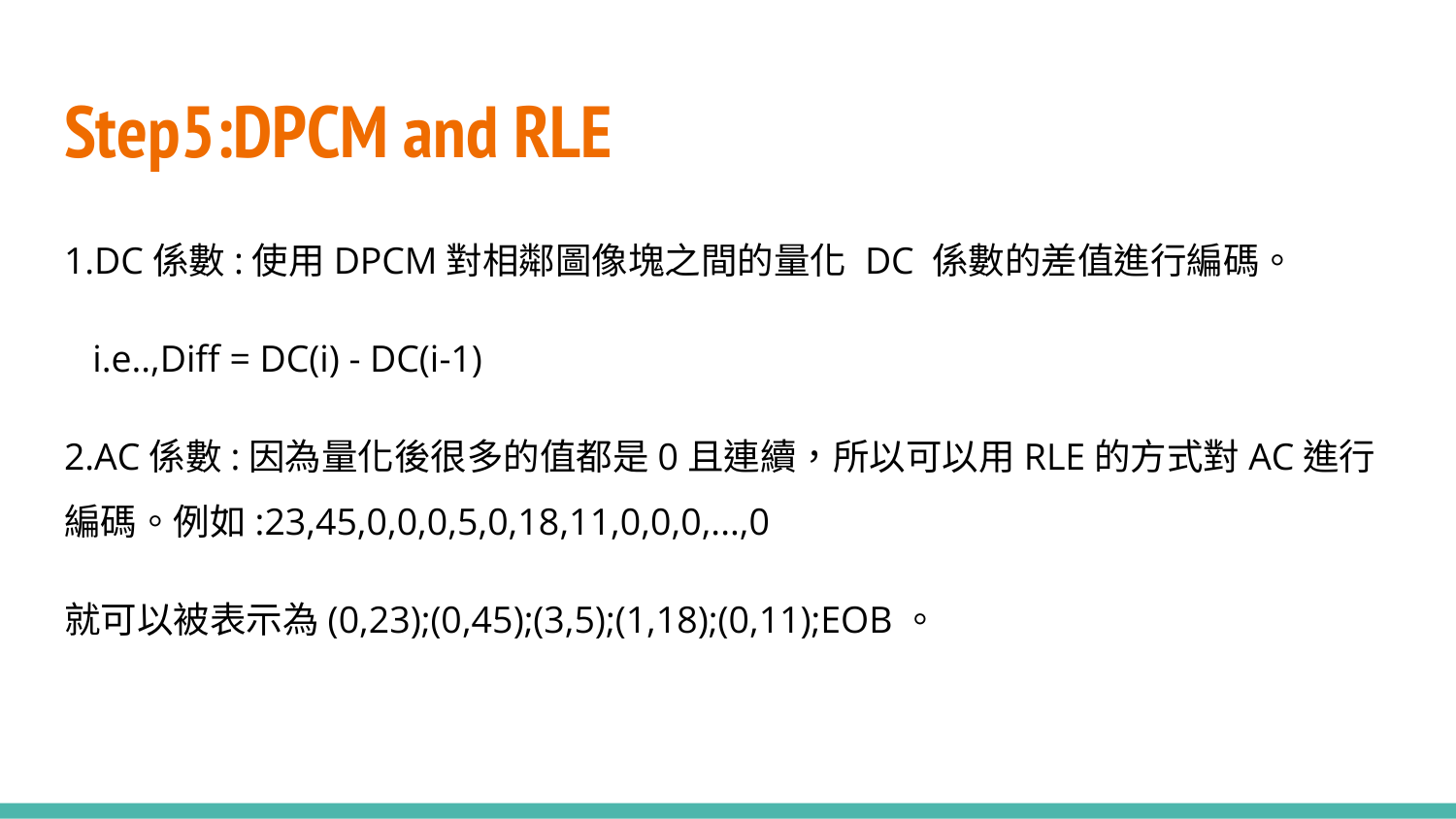

# Step5:DPCM and RLE
1.DC係數:使用DPCM對相鄰圖像塊之間的量化 DC 係數的差值進行編碼。
   i.e..,Diff = DC(i) - DC(i-1)
2.AC係數:因為量化後很多的值都是0且連續，所以可以用RLE的方式對AC進行編碼。例如:23,45,0,0,0,5,0,18,11,0,0,0,...,0
就可以被表示為(0,23);(0,45);(3,5);(1,18);(0,11);EOB。